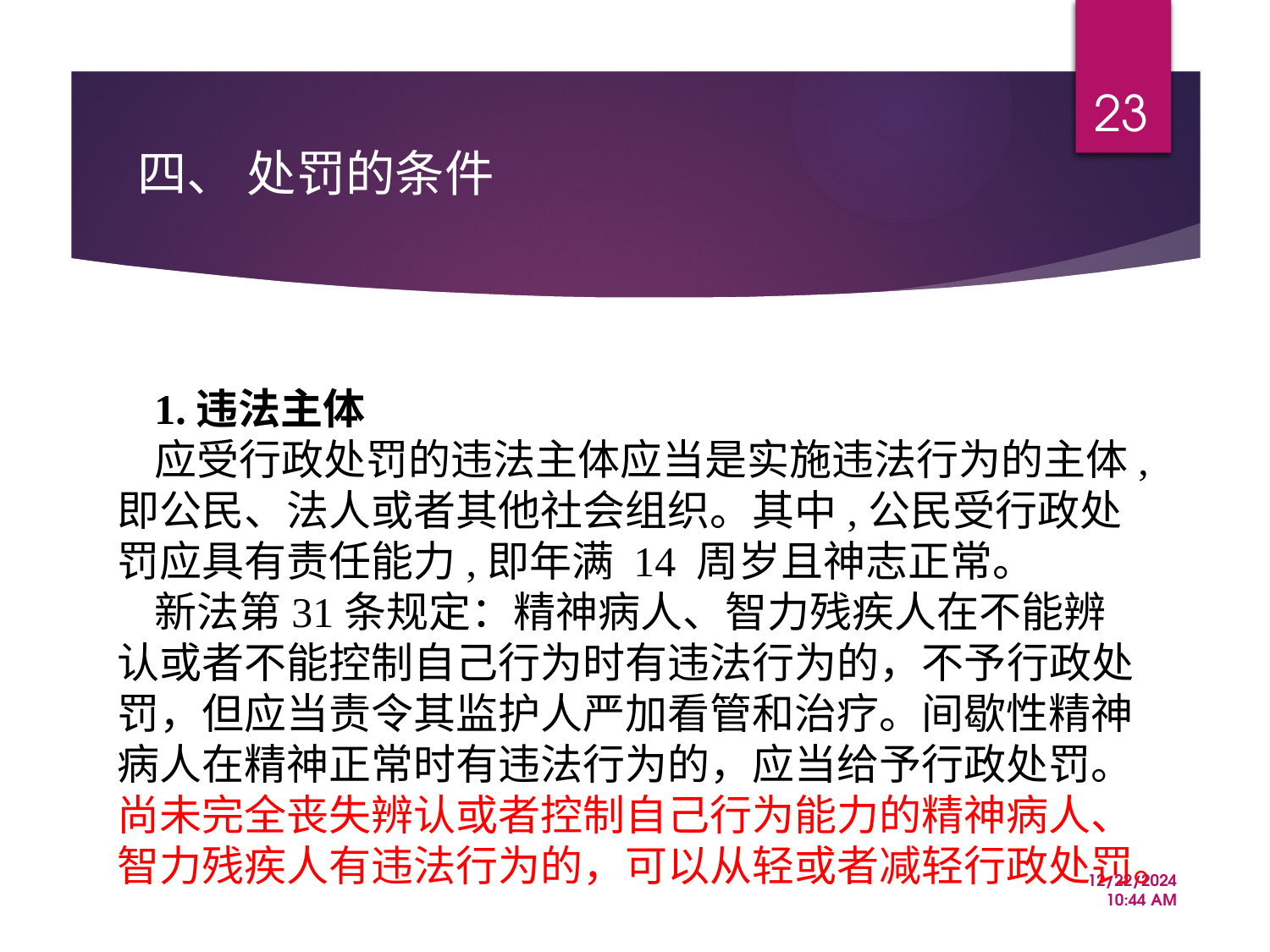

23
四、 处罚的条件

1.违法主体
应受行政处罚的违法主体应当是实施违法行为的主体,即公民、法人或者其他社会组织。其中,公民受行政处罚应具有责任能力,即年满 14 周岁且神志正常。
新法第31条规定：精神病人、智力残疾人在不能辨认或者不能控制自己行为时有违法行为的，不予行政处罚，但应当责令其监护人严加看管和治疗。间歇性精神病人在精神正常时有违法行为的，应当给予行政处罚。尚未完全丧失辨认或者控制自己行为能力的精神病人、智力残疾人有违法行为的，可以从轻或者减轻行政处罚。
12/22/2024 10:44 AM